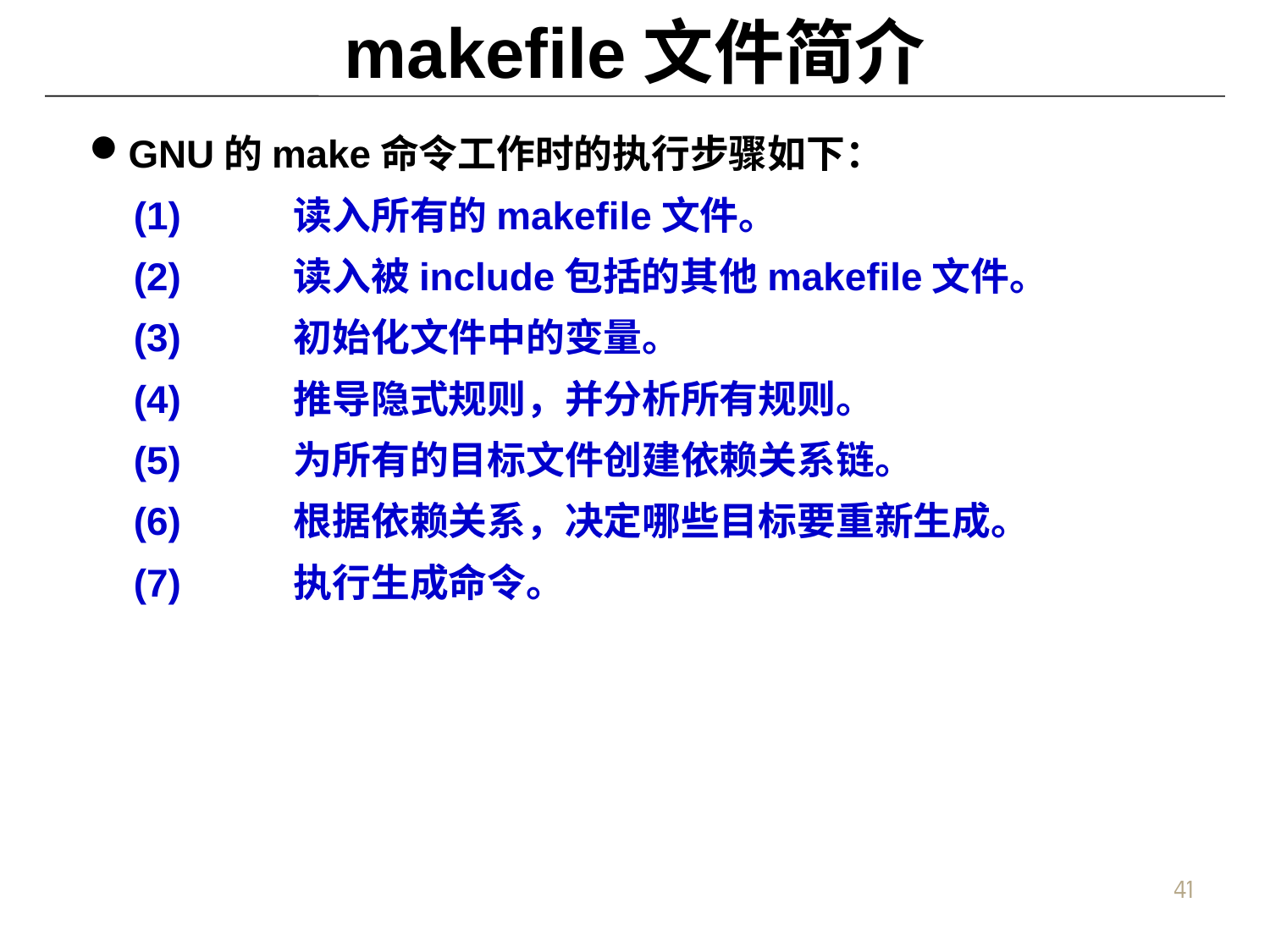

# makefile文件简介
GNU的make命令工作时的执行步骤如下：
(1)	读入所有的makefile文件。
(2)	读入被include包括的其他makefile文件。
(3)	初始化文件中的变量。
(4)	推导隐式规则，并分析所有规则。
(5)	为所有的目标文件创建依赖关系链。
(6)	根据依赖关系，决定哪些目标要重新生成。
(7)	执行生成命令。
41